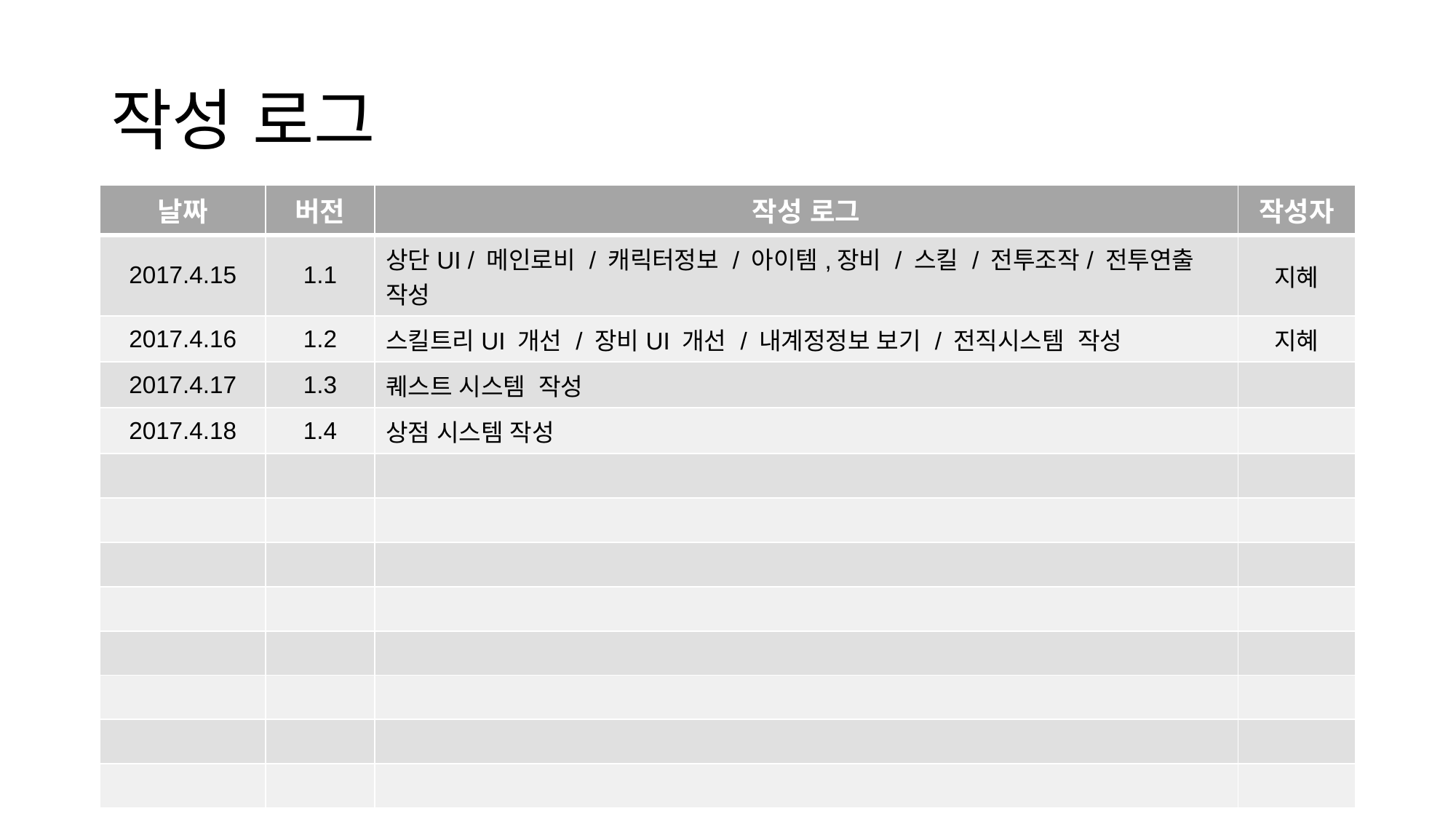

# 작성 로그
| 날짜 | 버전 | 작성 로그 | 작성자 |
| --- | --- | --- | --- |
| 2017.4.15 | 1.1 | 상단UI / 메인로비 / 캐릭터정보 / 아이템,장비 / 스킬 / 전투조작/ 전투연출 작성 | 지혜 |
| 2017.4.16 | 1.2 | 스킬트리UI 개선 / 장비UI 개선 / 내계정정보 보기 / 전직시스템 작성 | 지혜 |
| 2017.4.17 | 1.3 | 퀘스트 시스템 작성 |  |
| 2017.4.18 | 1.4 | 상점 시스템 작성 |  |
|  |  |  |  |
|  |  |  |  |
|  |  |  |  |
|  |  |  |  |
|  |  |  |  |
|  |  |  |  |
|  |  |  |  |
|  |  |  |  |